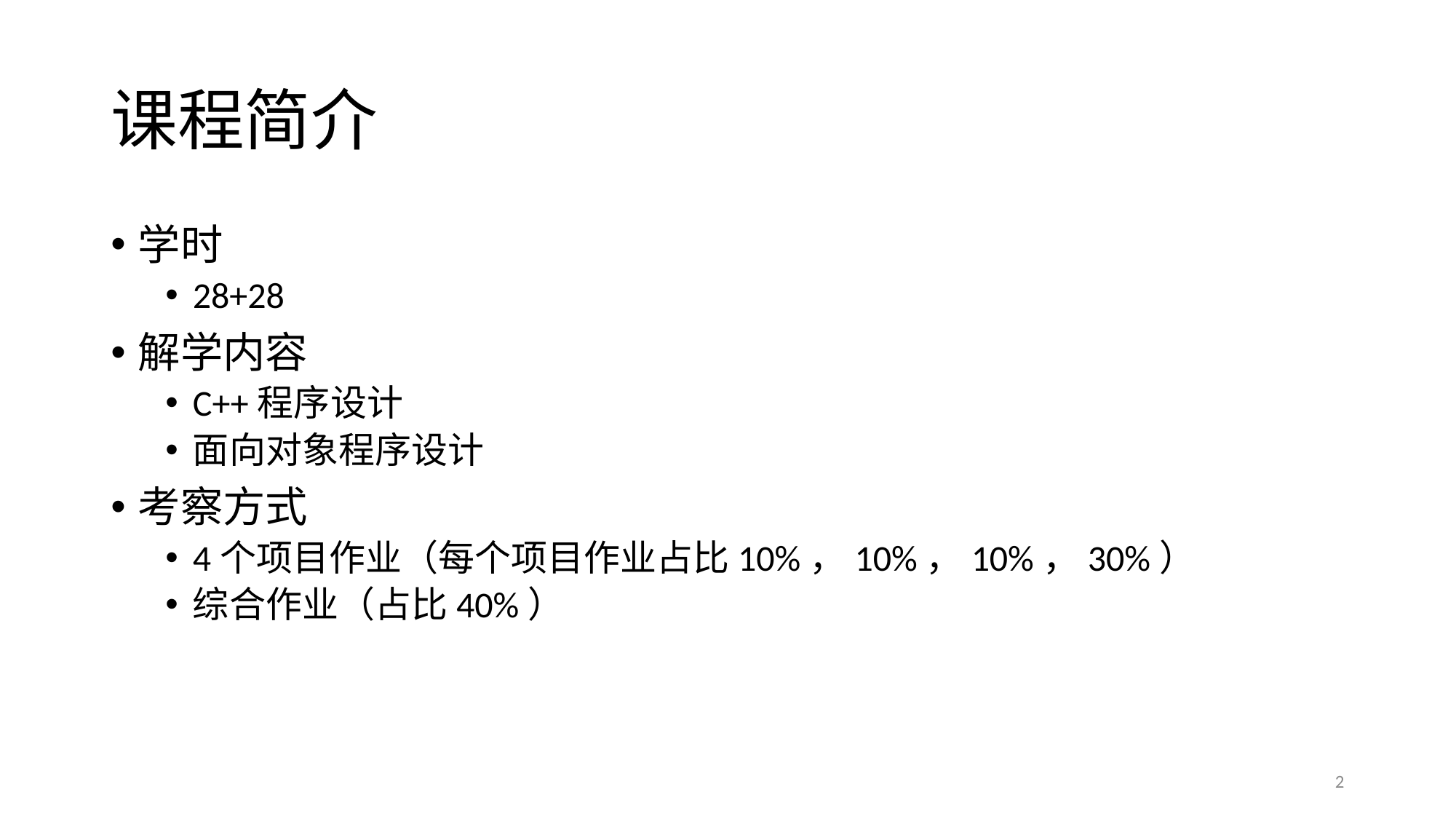

# 课程简介
学时
28+28
解学内容
C++程序设计
面向对象程序设计
考察方式
4个项目作业（每个项目作业占比10%，10%，10%，30%）
综合作业（占比40%）
2